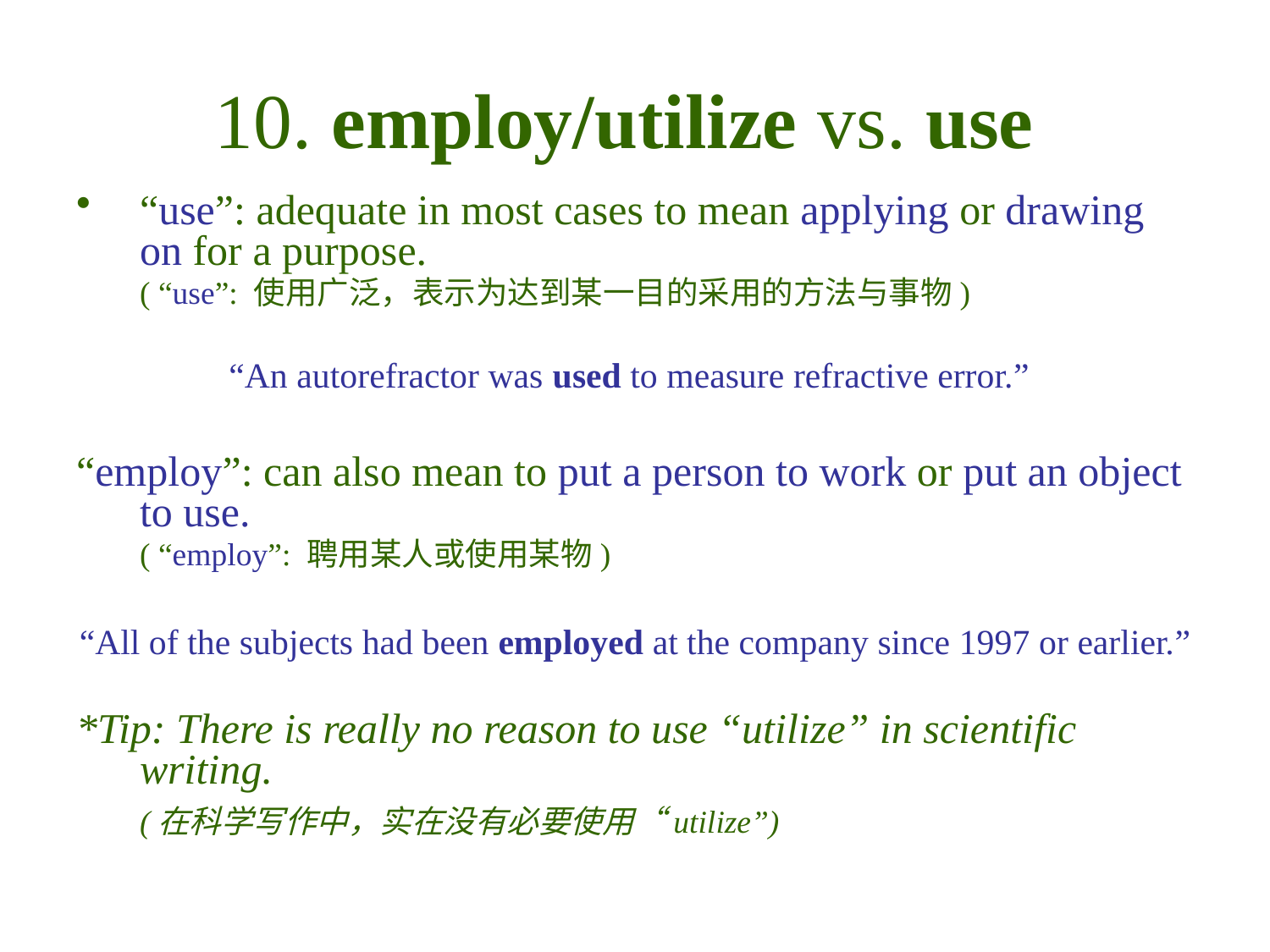

# 10. employ/utilize vs. use
“use”: adequate in most cases to mean applying or drawing on for a purpose.
	( “use”: 使用广泛，表示为达到某一目的采用的方法与事物)

“An autorefractor was used to measure refractive error.”

“employ”: can also mean to put a person to work or put an object to use.
	( “employ”: 聘用某人或使用某物)

“All of the subjects had been employed at the company since 1997 or earlier.”

*Tip: There is really no reason to use “utilize” in scientific writing.
	(在科学写作中，实在没有必要使用“utilize”)